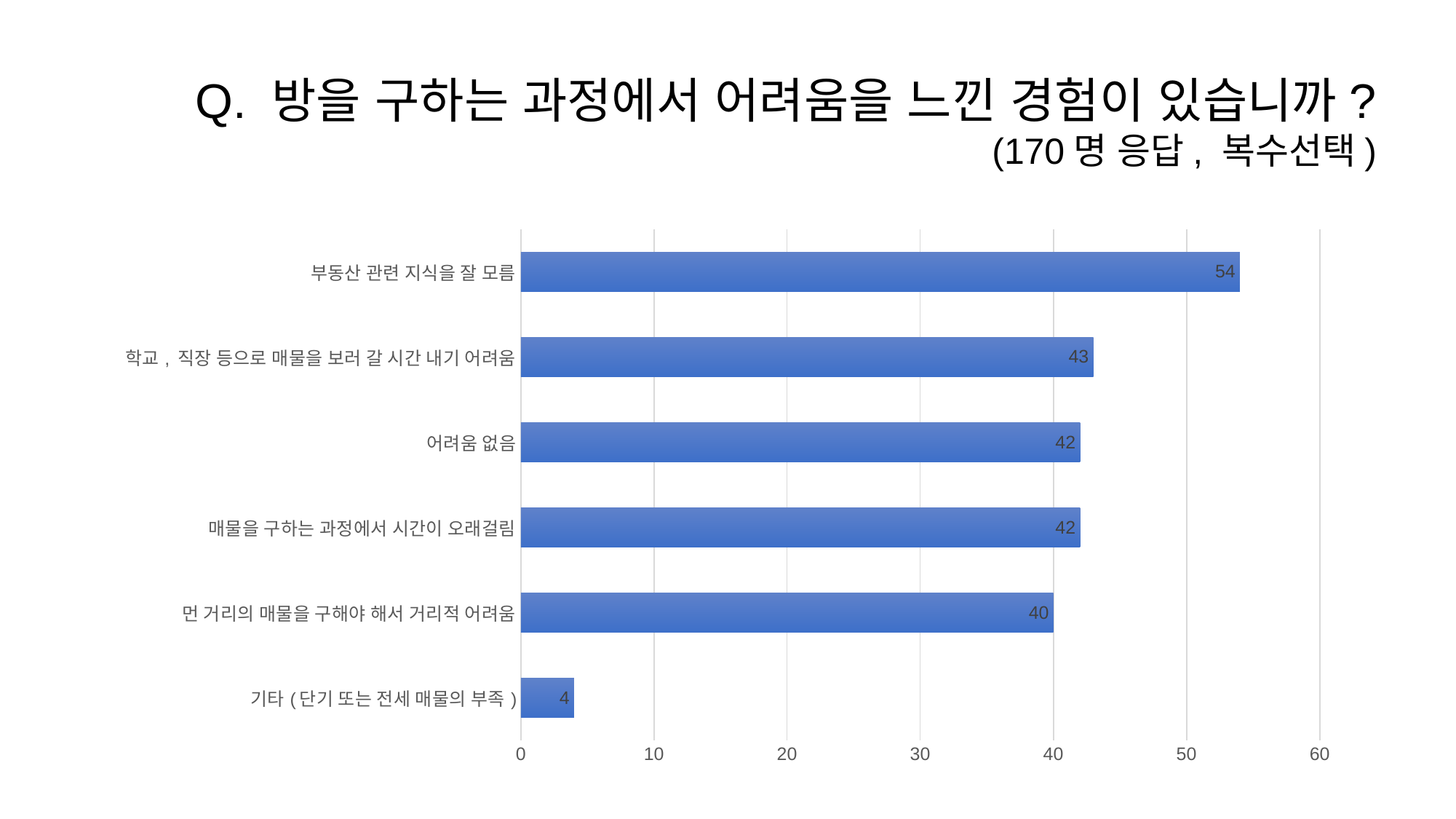

# Q. 방을 구하는 과정에서 어려움을 느낀 경험이 있습니까? (170명 응답, 복수선택)

### Chart

| Category | 계열 1 |
|---|---|
| 기타(단기 또는 전세 매물의 부족) | 4.0 |
| 먼 거리의 매물을 구해야 해서 거리적 어려움 | 40.0 |
| 매물을 구하는 과정에서 시간이 오래걸림 | 42.0 |
| 어려움 없음 | 42.0 |
| 학교, 직장 등으로 매물을 보러 갈 시간 내기 어려움 | 43.0 |
| 부동산 관련 지식을 잘 모름 | 54.0 |